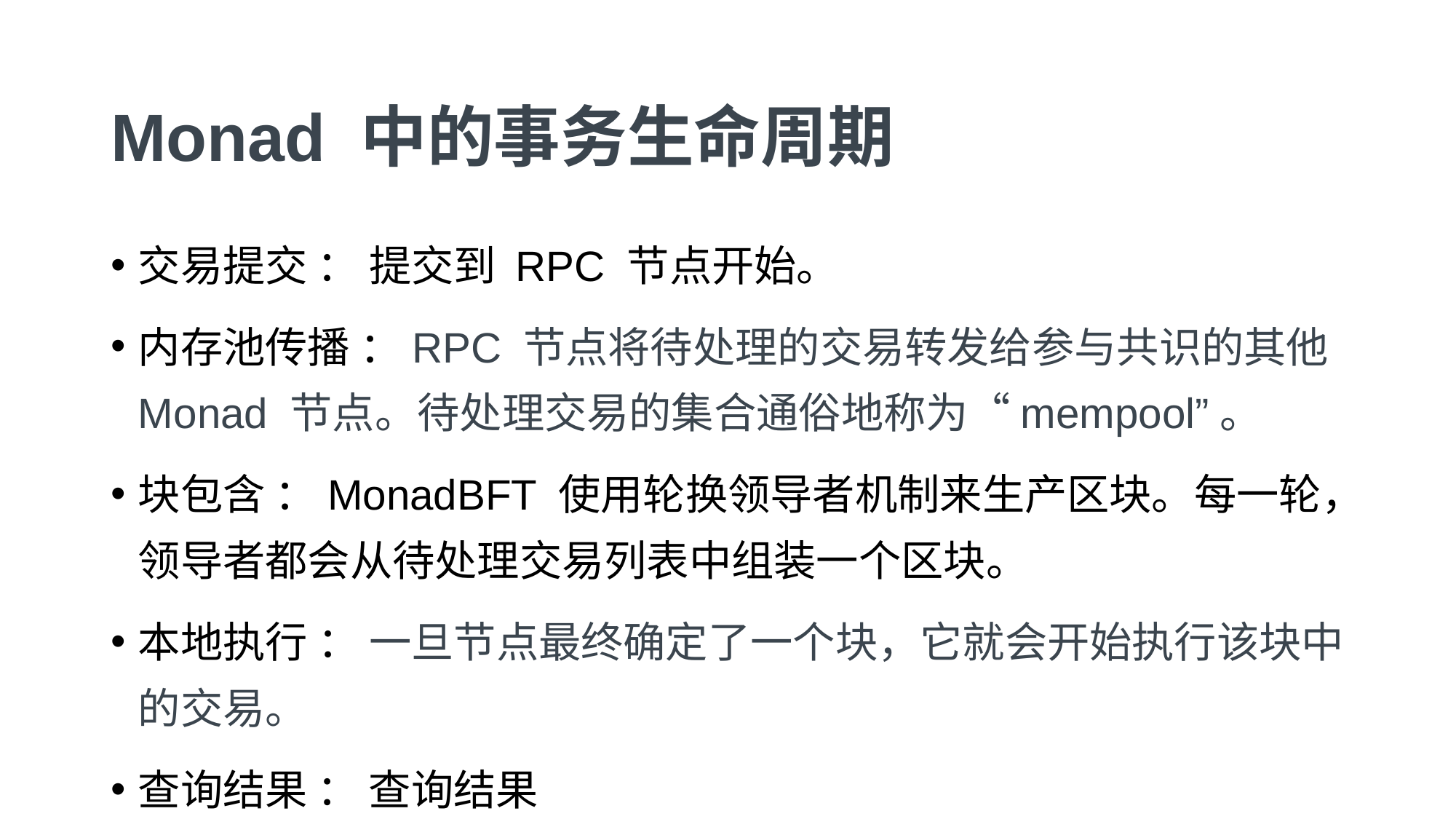

# Monad 中的事务生命周期
交易提交 ： 提交到 RPC 节点开始。
内存池传播 ：RPC 节点将待处理的交易转发给参与共识的其他 Monad 节点。待处理交易的集合通俗地称为“mempool”。
块包含 ：MonadBFT 使用轮换领导者机制来生产区块。每一轮，领导者都会从待处理交易列表中组装一个区块。
本地执行 ： 一旦节点最终确定了一个块，它就会开始执行该块中的交易。
查询结果 ： 查询结果